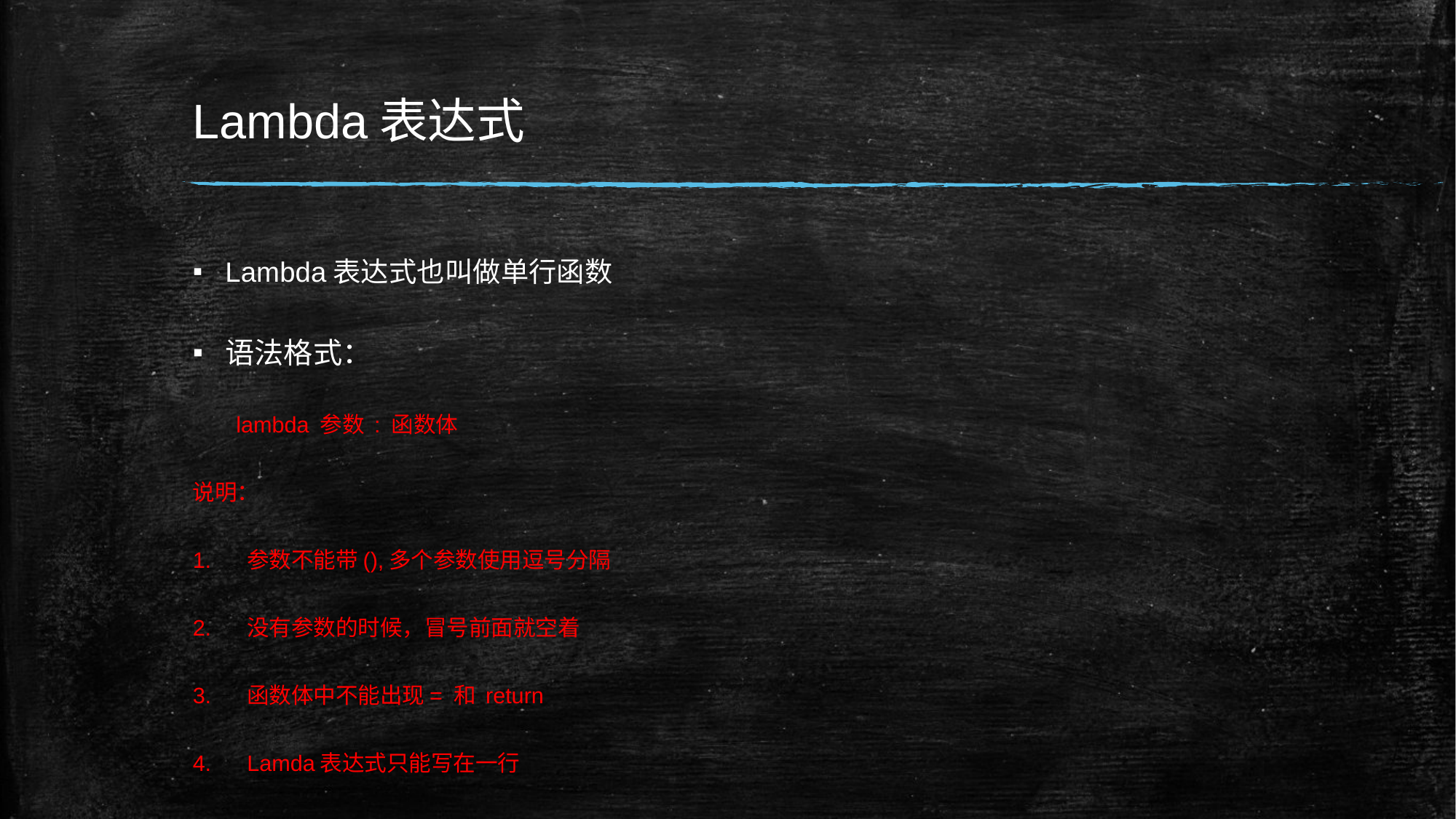

# Lambda表达式
Lambda表达式也叫做单行函数
语法格式：
       lambda 参数 : 函数体
说明：
参数不能带(),多个参数使用逗号分隔
没有参数的时候，冒号前面就空着
函数体中不能出现= 和 return
Lamda表达式只能写在一行